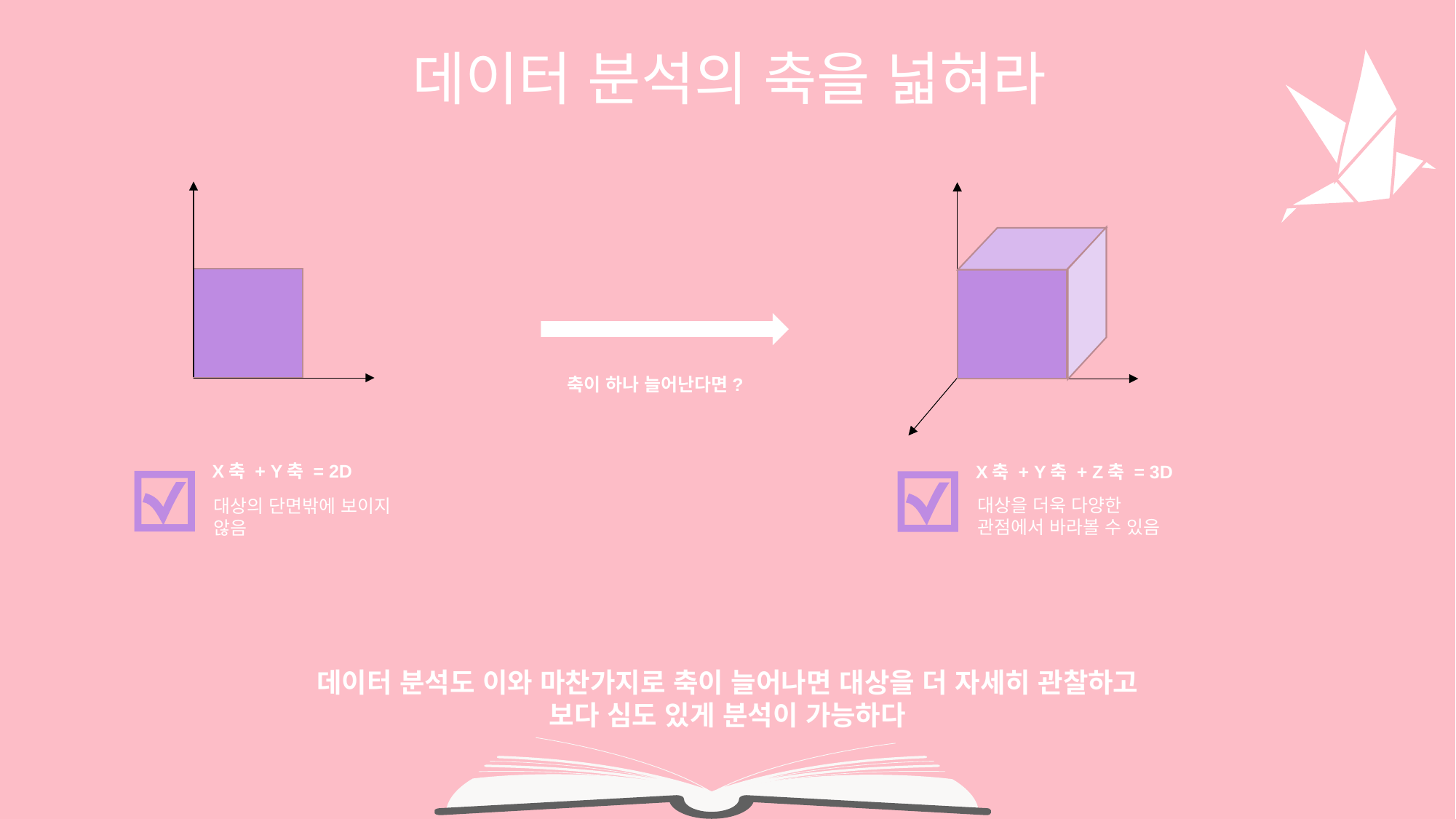

데이터 분석의 축을 넓혀라

축이 하나 늘어난다면?
X축 + Y축 = 2D
대상의 단면밖에 보이지 않음

X축 + Y축 + Z축 = 3D
대상을 더욱 다양한 관점에서 바라볼 수 있음

데이터 분석도 이와 마찬가지로 축이 늘어나면 대상을 더 자세히 관찰하고
보다 심도 있게 분석이 가능하다